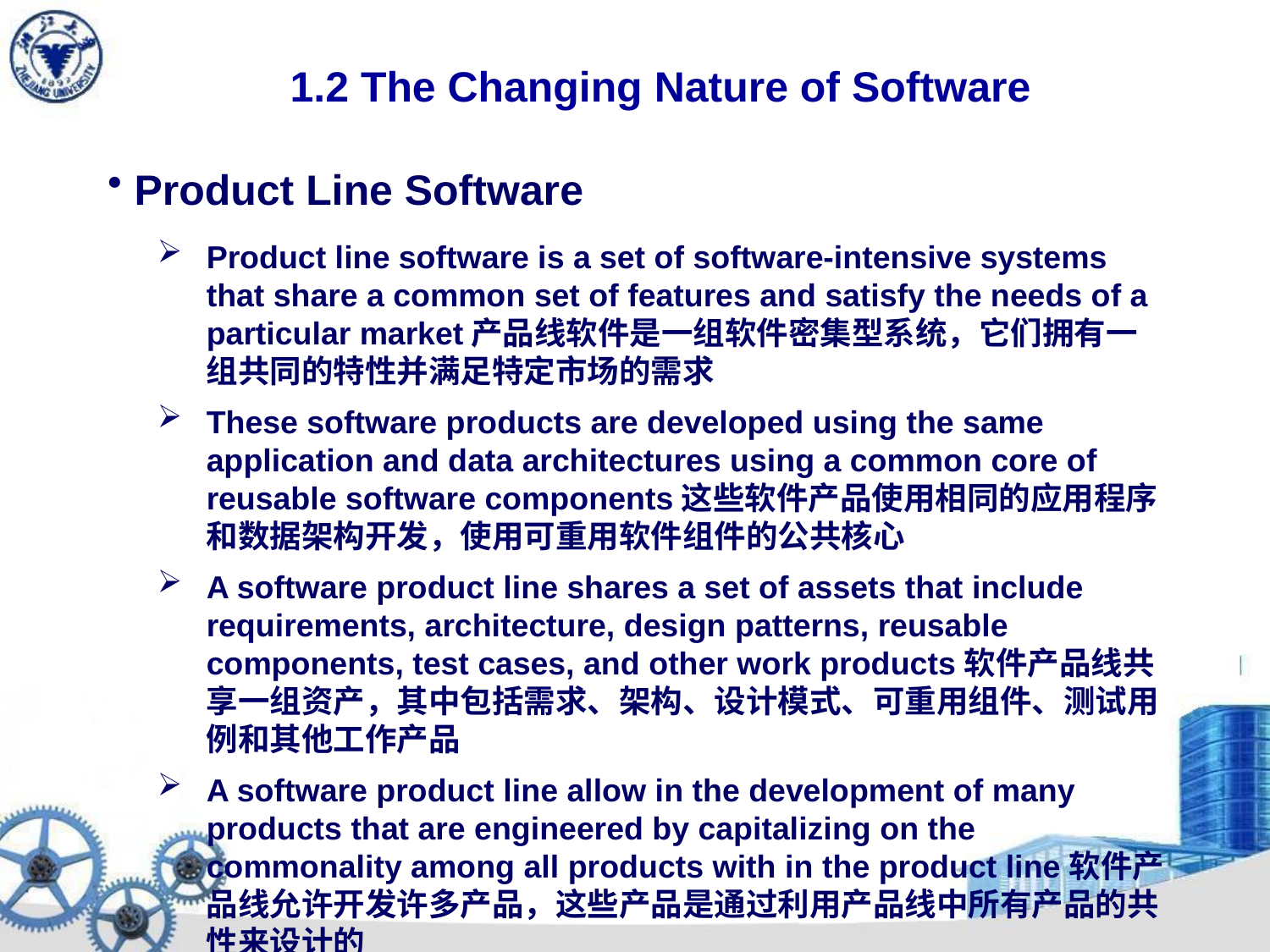

# 1.2 The Changing Nature of Software
 Product Line Software
Product line software is a set of software-intensive systems that share a common set of features and satisfy the needs of a particular market产品线软件是一组软件密集型系统，它们拥有一组共同的特性并满足特定市场的需求
These software products are developed using the same application and data architectures using a common core of reusable software components这些软件产品使用相同的应用程序和数据架构开发，使用可重用软件组件的公共核心
A software product line shares a set of assets that include requirements, architecture, design patterns, reusable components, test cases, and other work products软件产品线共享一组资产，其中包括需求、架构、设计模式、可重用组件、测试用例和其他工作产品
A software product line allow in the development of many products that are engineered by capitalizing on the commonality among all products with in the product line软件产品线允许开发许多产品，这些产品是通过利用产品线中所有产品的共性来设计的